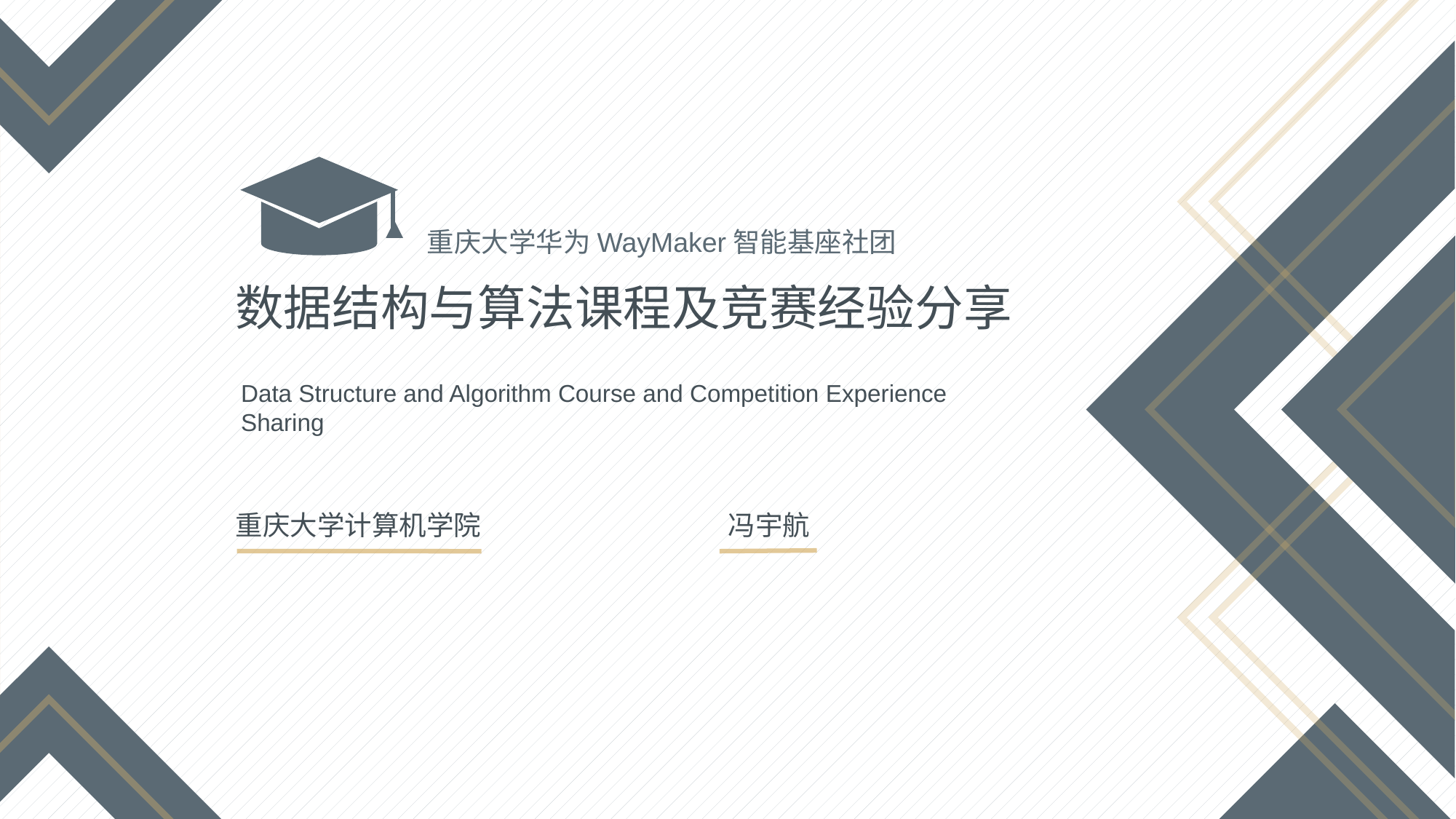

重庆大学华为WayMaker智能基座社团
数据结构与算法课程及竞赛经验分享
Data Structure and Algorithm Course and Competition Experience Sharing
重庆大学计算机学院
冯宇航